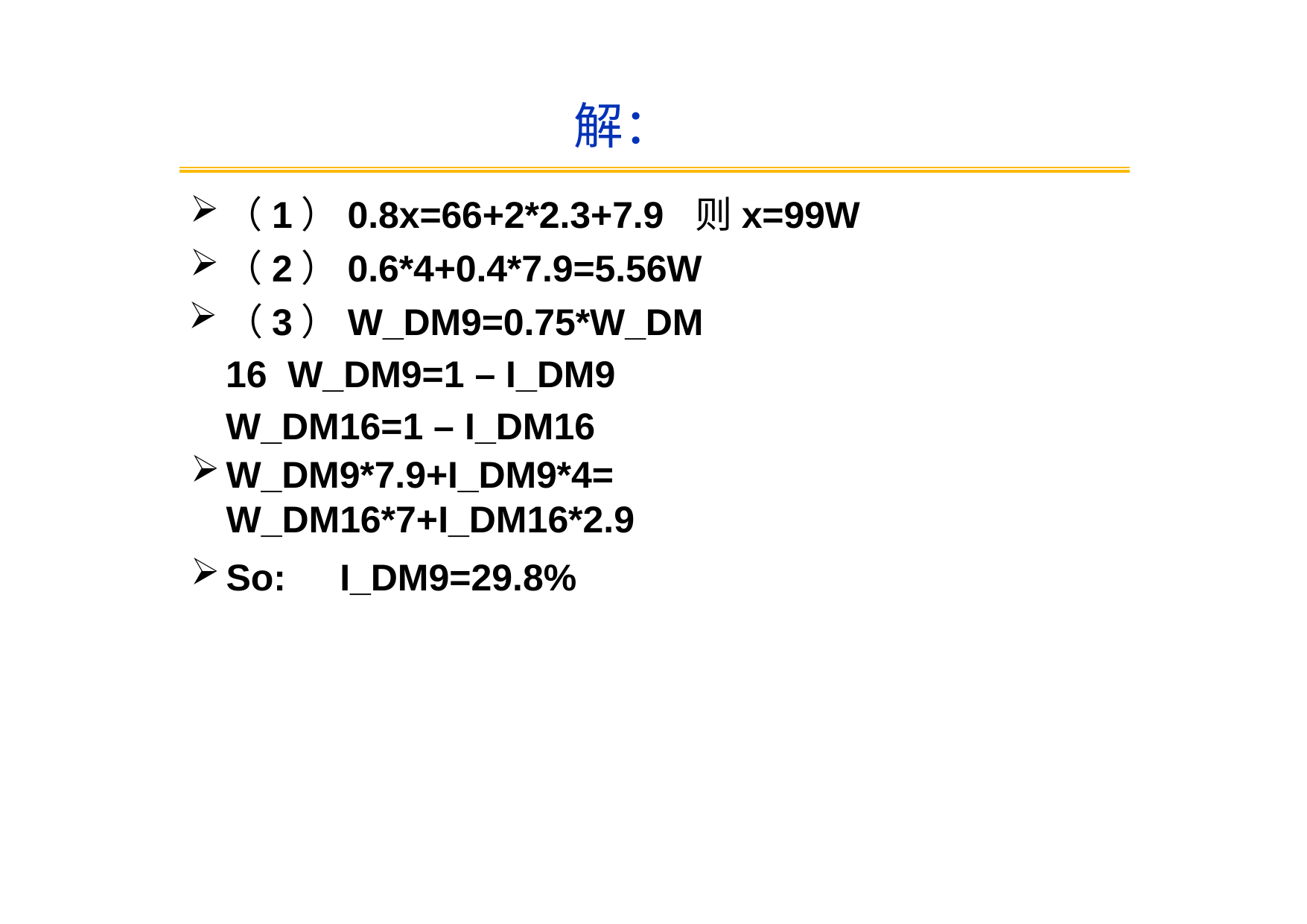

# 解：
（1）0.8x=66+2*2.3+7.9	则x=99W
（2）0.6*4+0.4*7.9=5.56W
（3）W_DM9=0.75*W_DM16  W_DM9=1 – I_DM9  W_DM16=1 – I_DM16
W_DM9*7.9+I_DM9*4= W_DM16*7+I_DM16*2.9
So:	I_DM9=29.8%